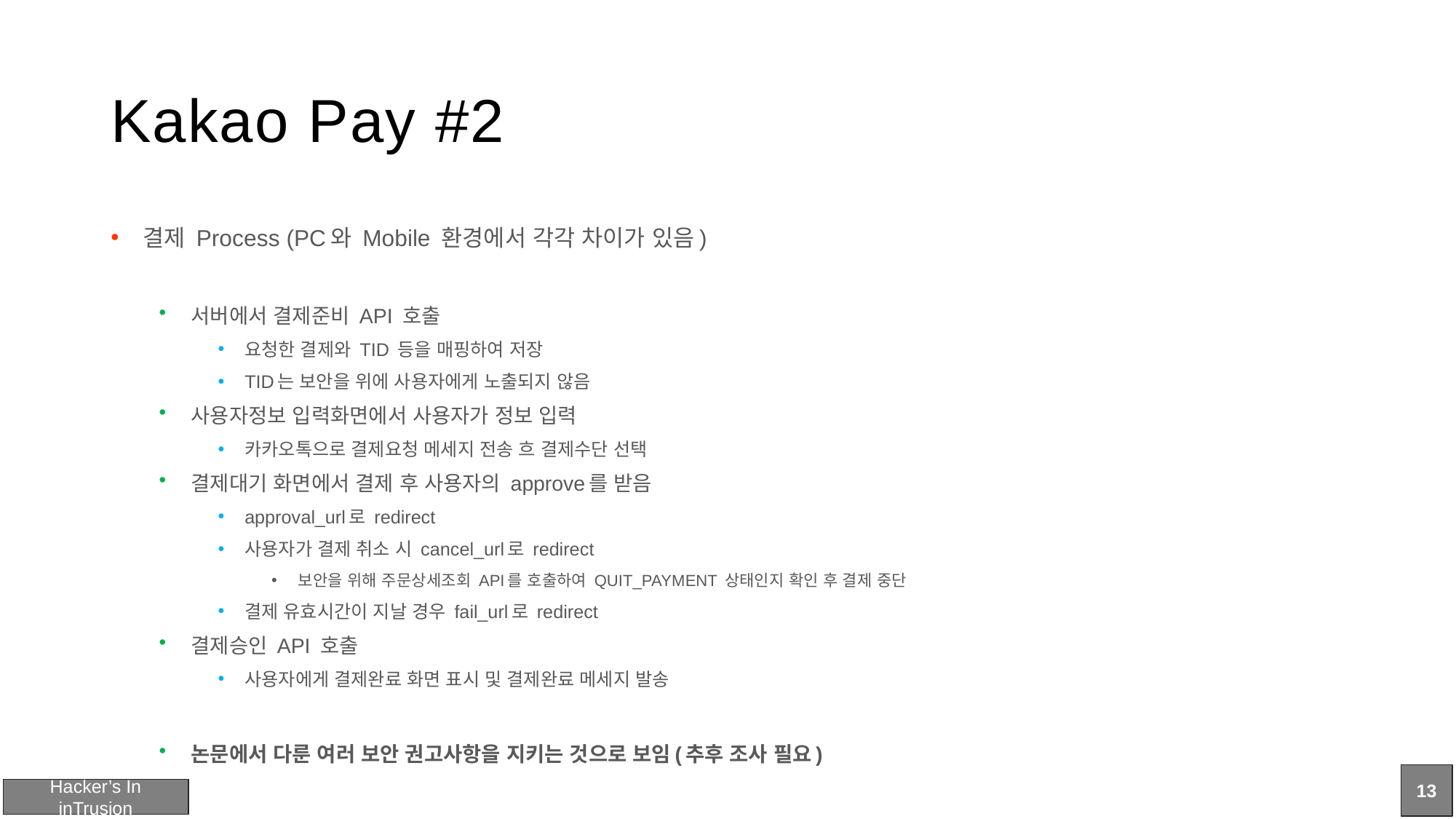

# Kakao Pay #2
결제 Process (PC와 Mobile 환경에서 각각 차이가 있음)

서버에서 결제준비 API 호출
요청한 결제와 TID 등을 매핑하여 저장
TID는 보안을 위에 사용자에게 노출되지 않음
사용자정보 입력화면에서 사용자가 정보 입력
카카오톡으로 결제요청 메세지 전송 흐 결제수단 선택
결제대기 화면에서 결제 후 사용자의 approve를 받음
approval_url로 redirect
사용자가 결제 취소 시 cancel_url로 redirect
보안을 위해 주문상세조회 API를 호출하여 QUIT_PAYMENT 상태인지 확인 후 결제 중단
결제 유효시간이 지날 경우 fail_url로 redirect
결제승인 API 호출
사용자에게 결제완료 화면 표시 및 결제완료 메세지 발송

논문에서 다룬 여러 보안 권고사항을 지키는 것으로 보임(추후 조사 필요)

13
Hacker’s In inTrusion